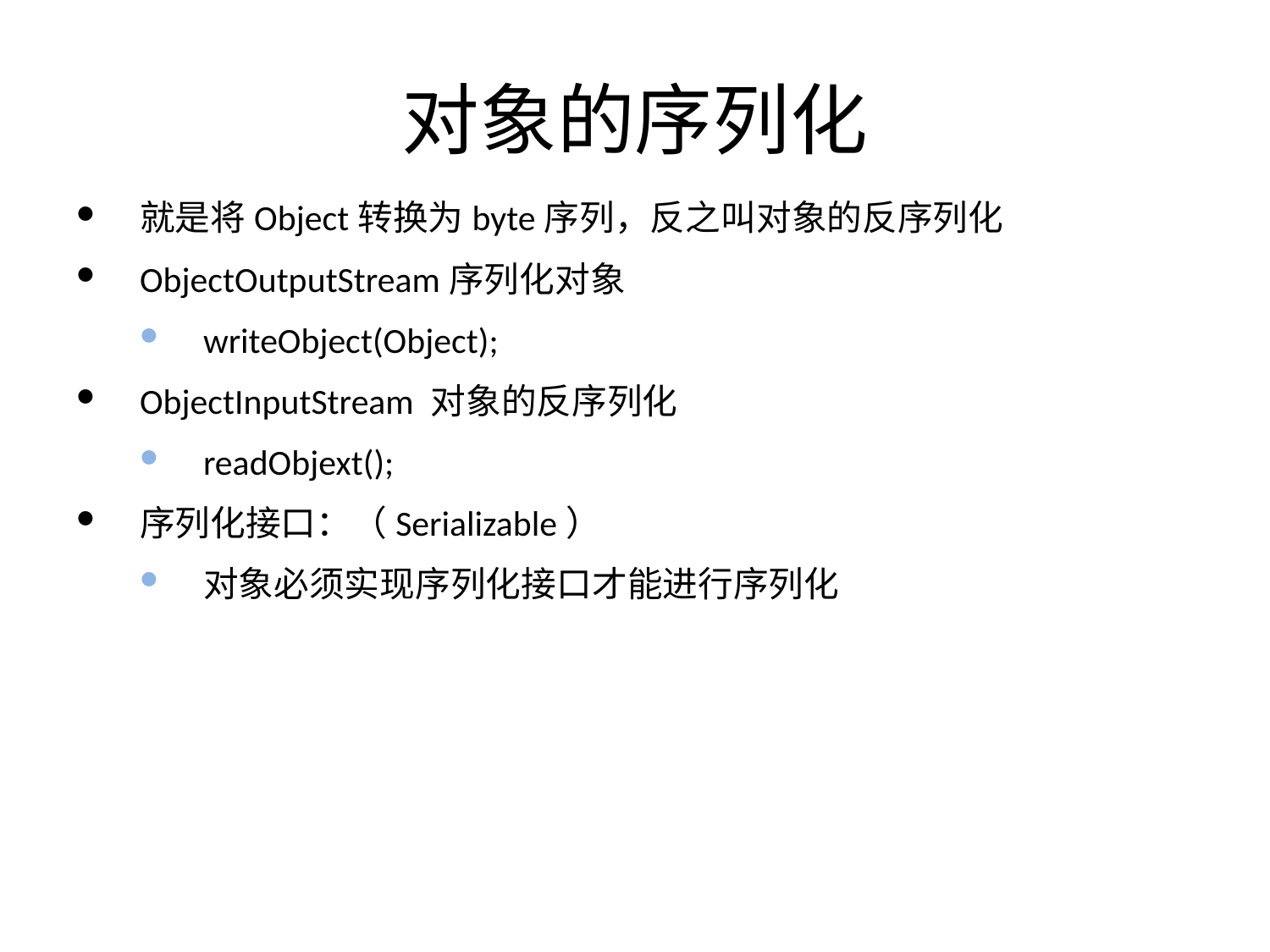

# 对象的序列化
就是将Object转换为byte序列，反之叫对象的反序列化
ObjectOutputStream序列化对象
writeObject(Object);
ObjectInputStream 对象的反序列化
readObjext();
序列化接口：（Serializable）
对象必须实现序列化接口才能进行序列化